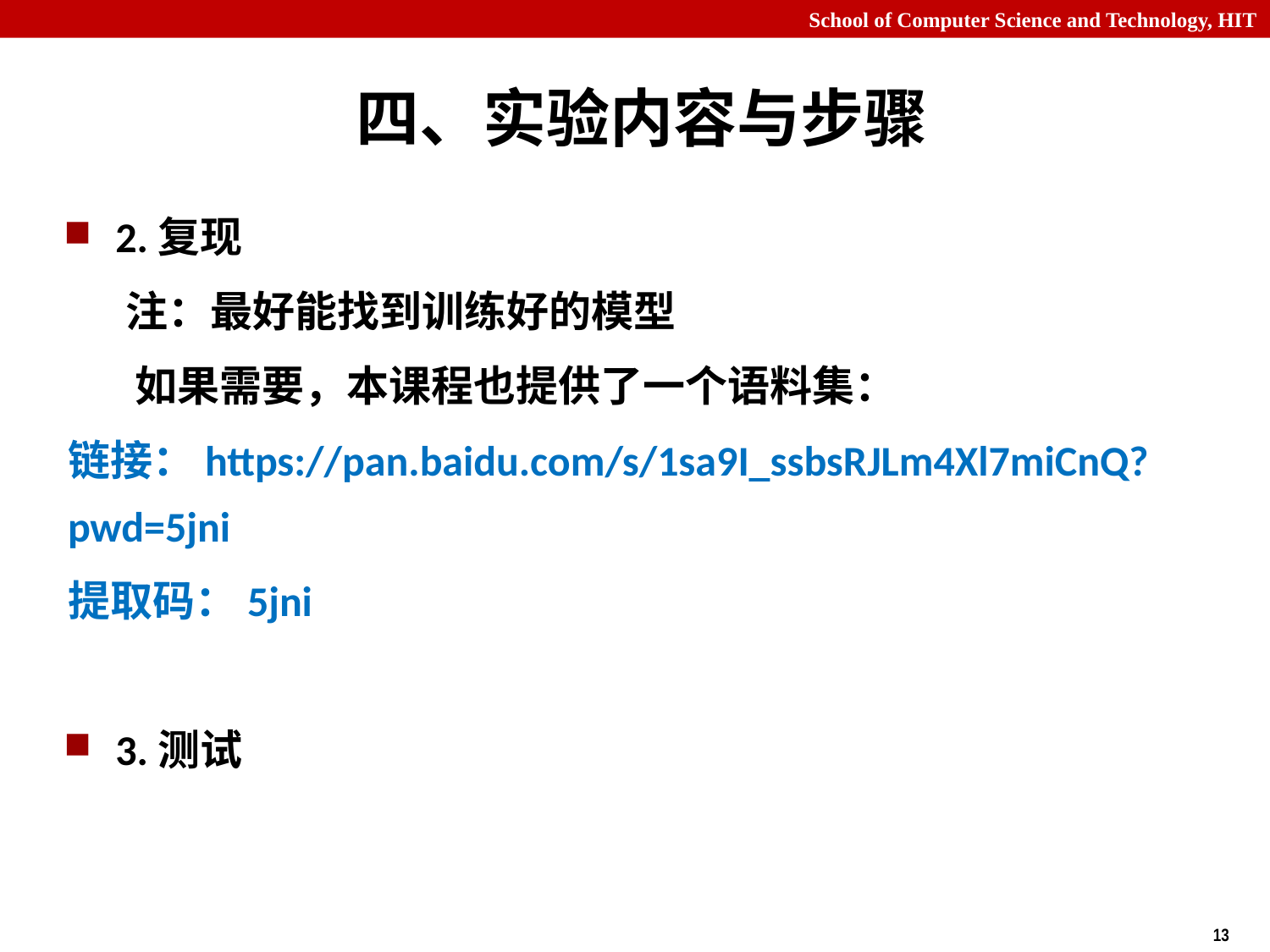

# 四、实验内容与步骤
2.复现
     注：最好能找到训练好的模型
      如果需要，本课程也提供了一个语料集：
链接：https://pan.baidu.com/s/1sa9I_ssbsRJLm4Xl7miCnQ?pwd=5jni
提取码：5jni

3.测试